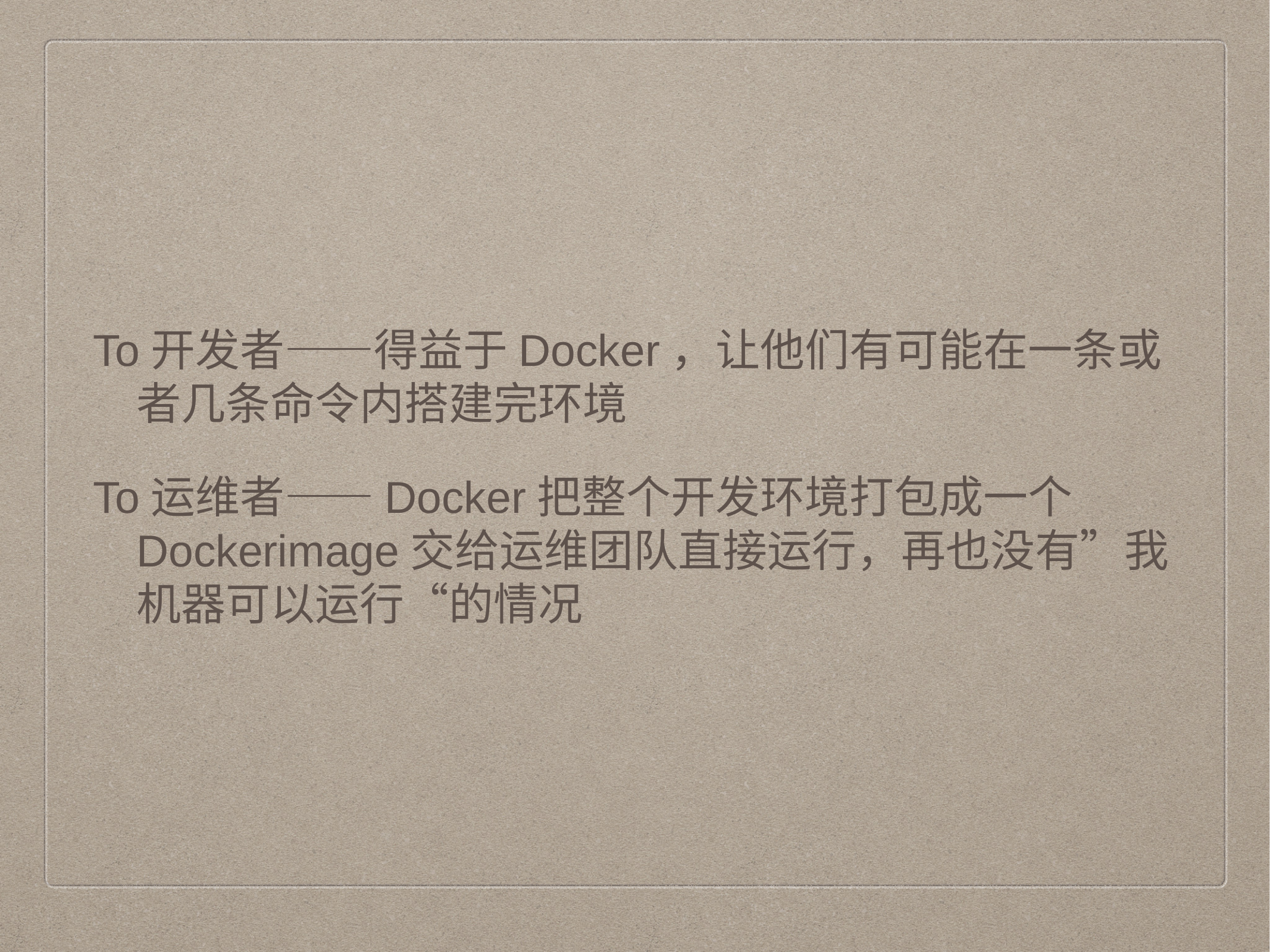

To开发者——得益于Docker，让他们有可能在一条或者几条命令内搭建完环境
To运维者——Docker把整个开发环境打包成一个Dockerimage交给运维团队直接运行，再也没有”我机器可以运行“的情况